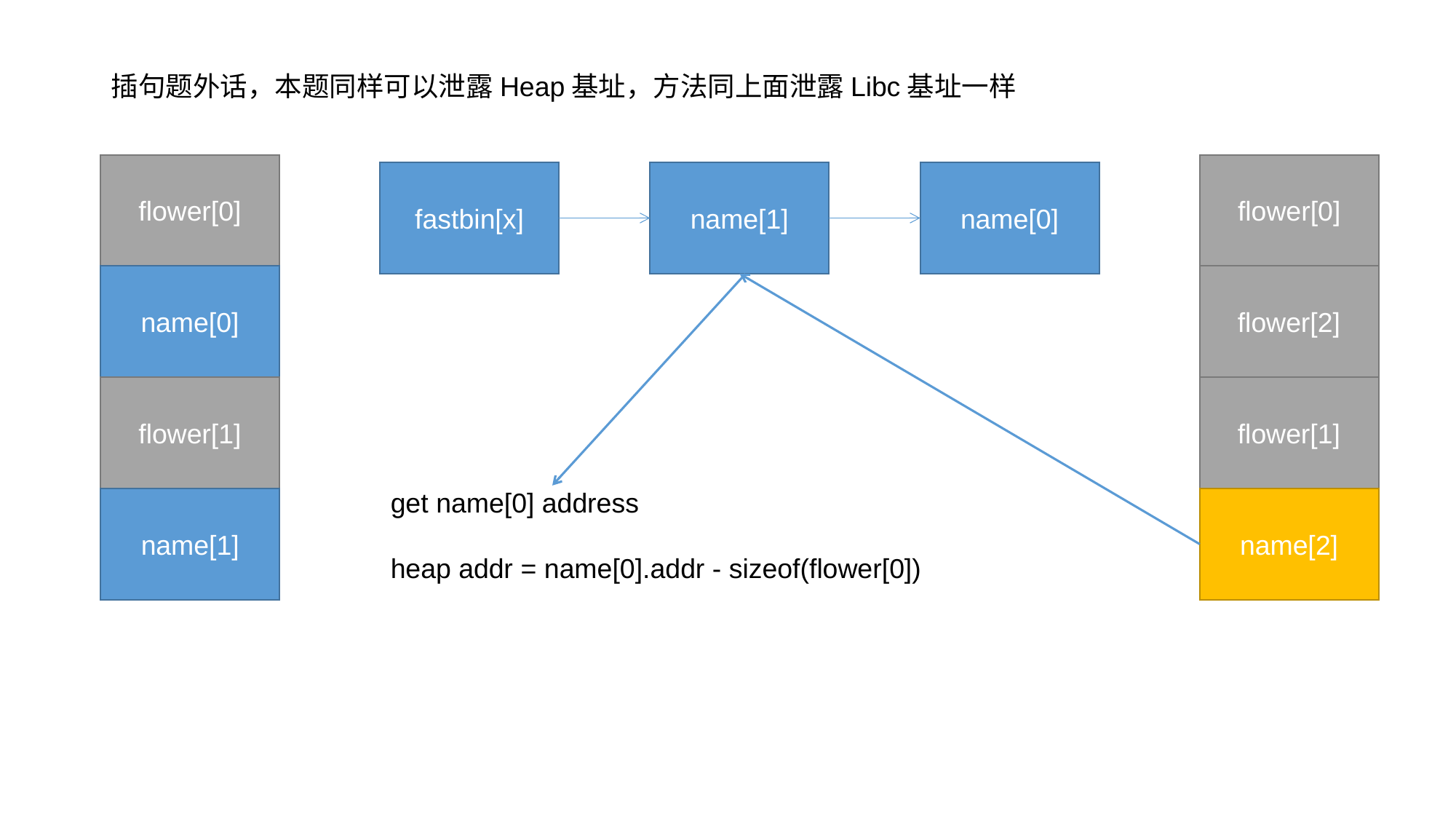

插句题外话，本题同样可以泄露Heap基址，方法同上面泄露Libc基址一样
flower[0]
name[0]
flower[1]
name[1]
flower[0]
flower[2]
flower[1]
name[2]
fastbin[x]
name[1]
name[0]
get name[0] address

heap addr = name[0].addr - sizeof(flower[0])